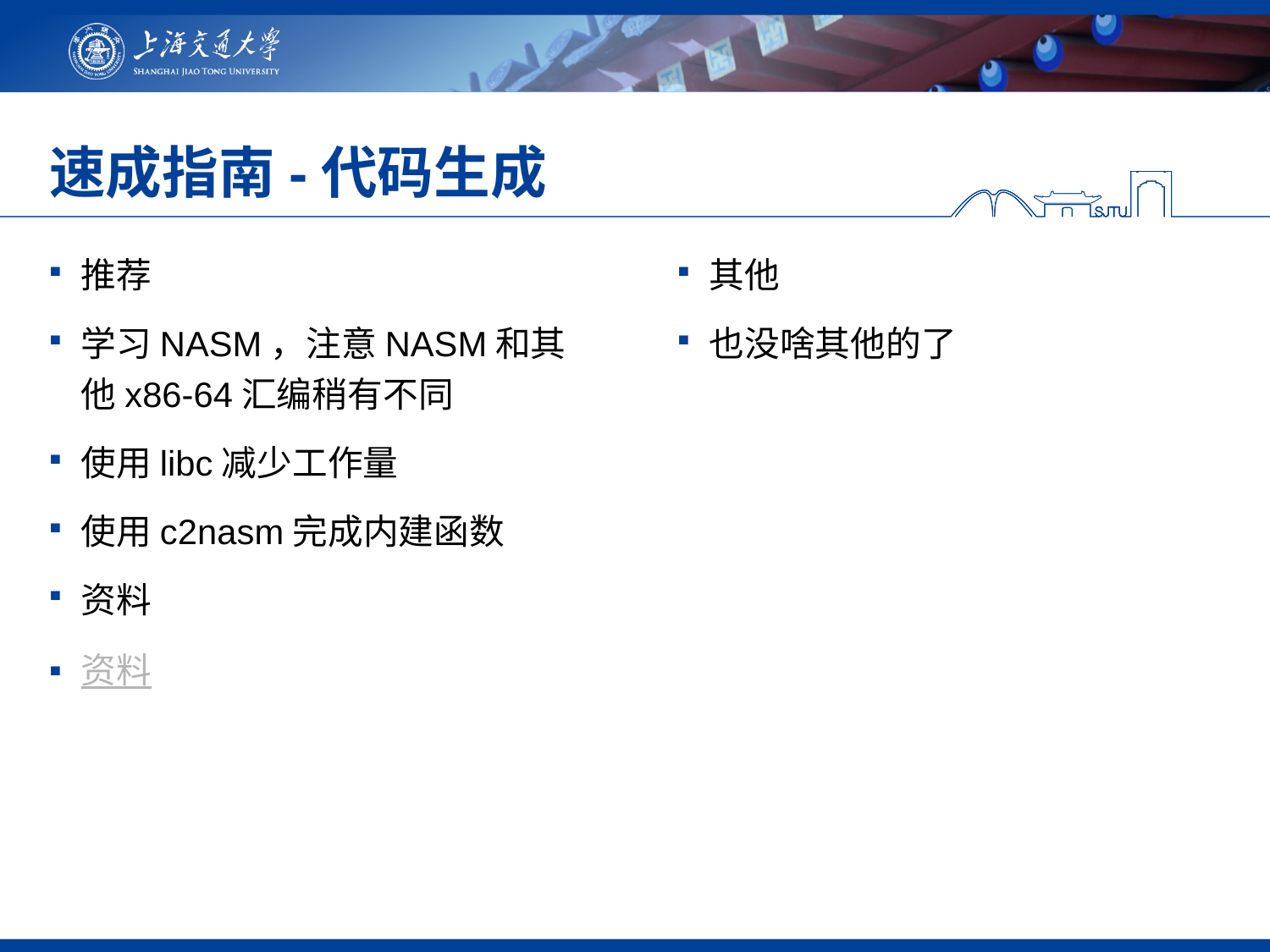

# 速成指南-代码生成
推荐
学习NASM，注意NASM和其他x86-64汇编稍有不同
使用libc减少工作量
使用c2nasm完成内建函数
资料
资料
其他
也没啥其他的了